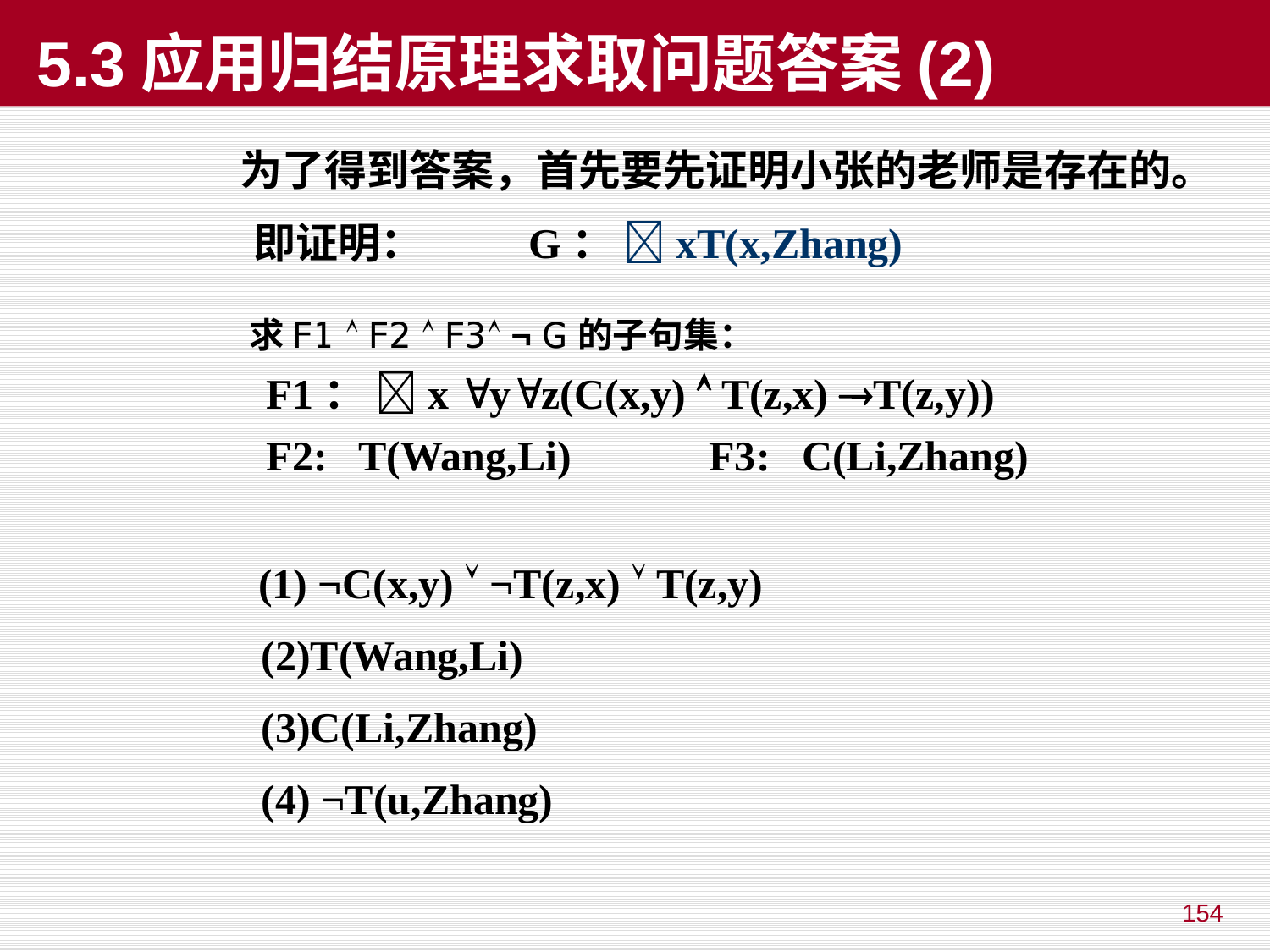

# 5.3应用归结原理求取问题答案(2)
        为了得到答案，首先要先证明小张的老师是存在的。
        即证明：          G： ∃xT(x,Zhang)
      求F1 ∧ F2 ∧ F3∧ ¬ G的子句集：
       F1： ∀x ∀y∀z(C(x,y) ∧ T(z,x) →T(z,y))
       F2:   T(Wang,Li)             F3:   C(Li,Zhang)
        (1) ¬C(x,y) ∨ ¬T(z,x) ∨ T(z,y)
       (2)T(Wang,Li)
       (3)C(Li,Zhang)
       (4) ¬T(u,Zhang)
154